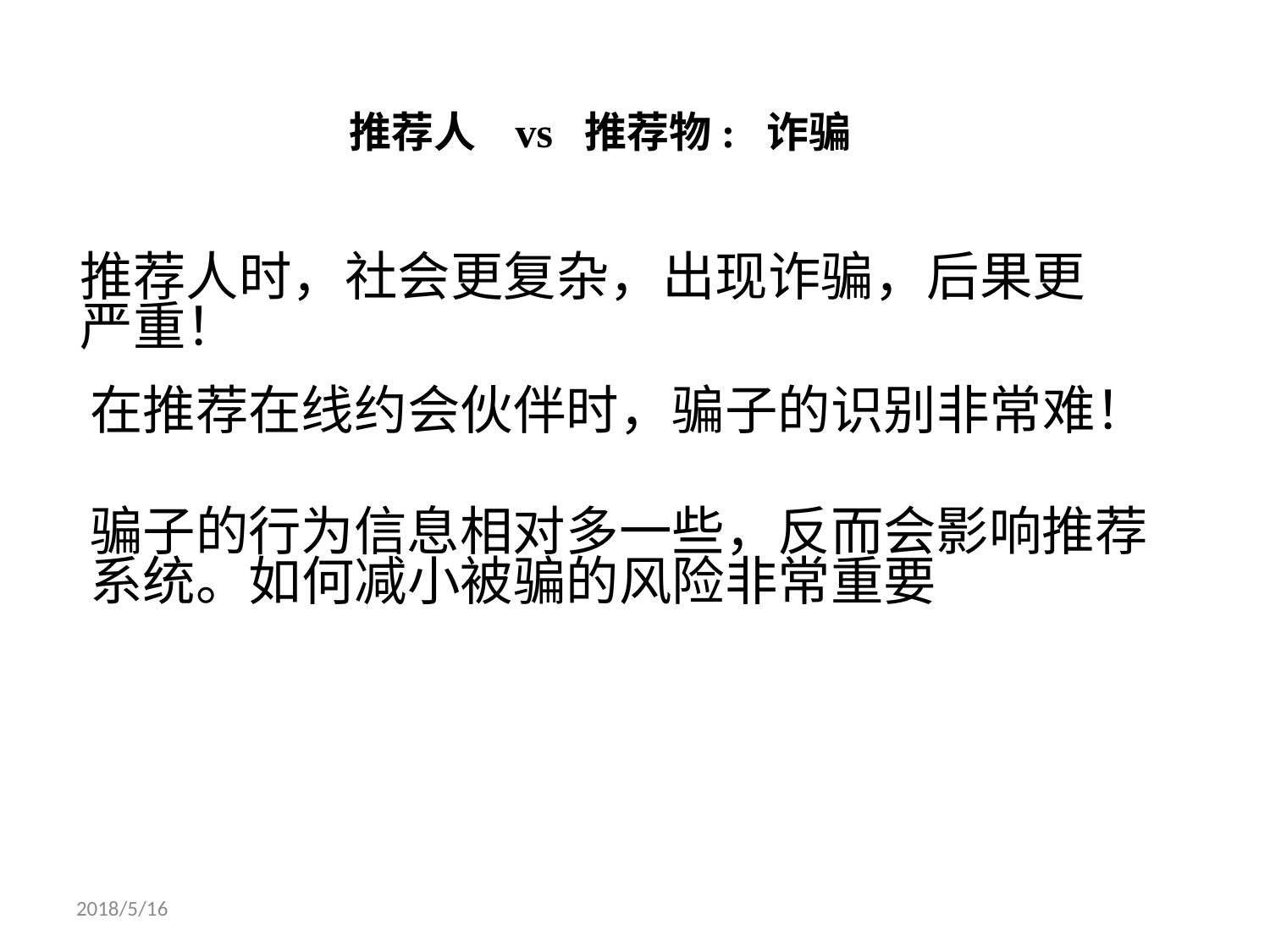

推荐人   vs  推荐物:  诈骗

推荐人时，社会更复杂，出现诈骗，后果更
严重！
在推荐在线约会伙伴时，骗子的识别非常难！
骗子的行为信息相对多一些，反而会影响推荐
系统。如何减小被骗的风险非常重要
2018/5/16
73